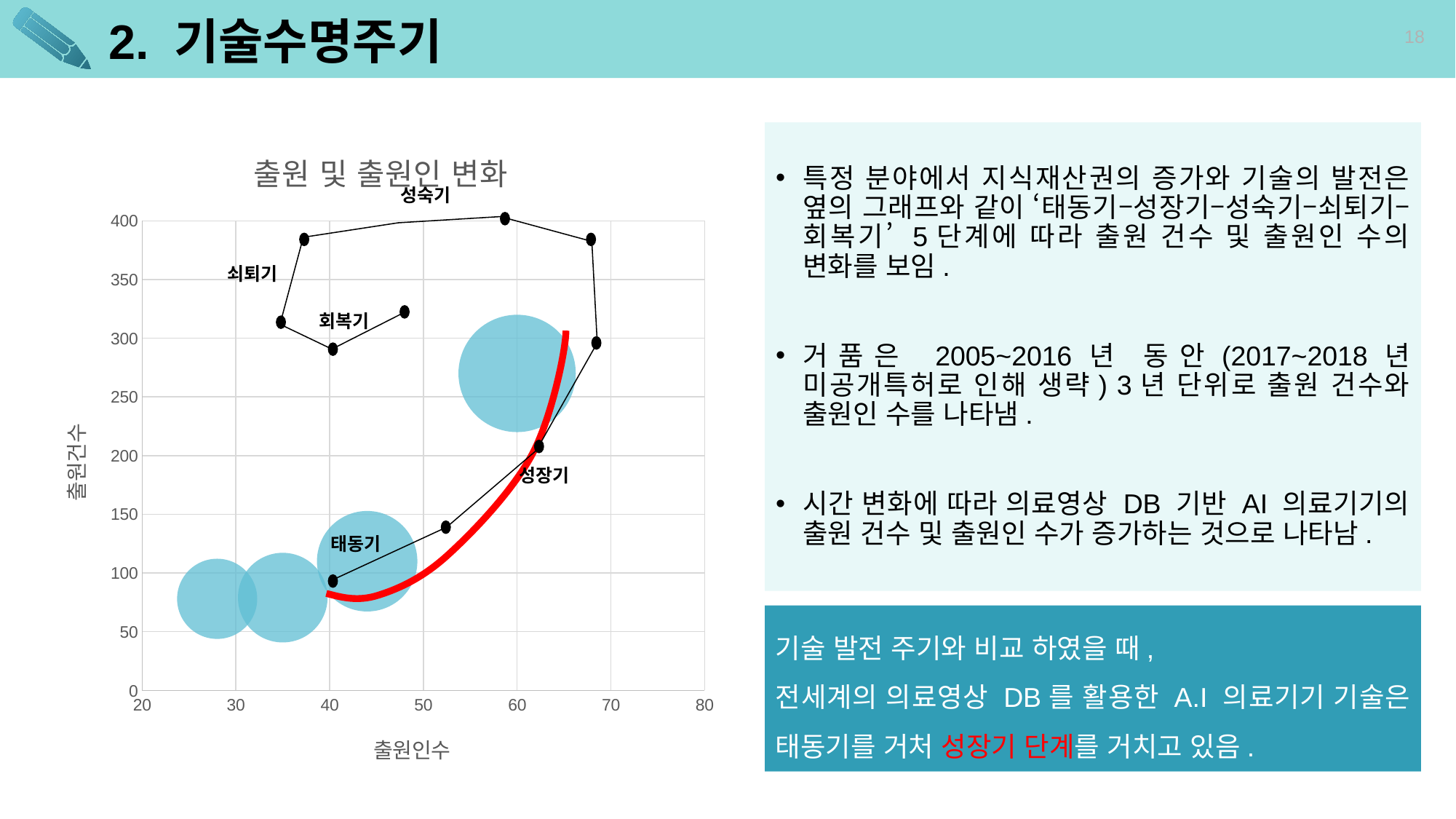

# 2. 기술수명주기
18

### Chart: 출원 및 출원인 변화

| Category | 출원 건수 |
|---|---|
특정 분야에서 지식재산권의 증가와 기술의 발전은 옆의 그래프와 같이 ‘태동기–성장기–성숙기–쇠퇴기–회복기’ 5단계에 따라 출원 건수 및 출원인 수의 변화를 보임.

거품은 2005~2016년 동안(2017~2018년 미공개특허로 인해 생략) 3년 단위로 출원 건수와 출원인 수를 나타냄.

시간 변화에 따라 의료영상 DB 기반 AI 의료기기의 출원 건수 및 출원인 수가 증가하는 것으로 나타남.
성숙기

쇠퇴기
회복기
성장기
태동기
기술 발전 주기와 비교 하였을 때,
전세계의 의료영상 DB를 활용한 A.I 의료기기 기술은 태동기를 거처 성장기 단계를 거치고 있음.